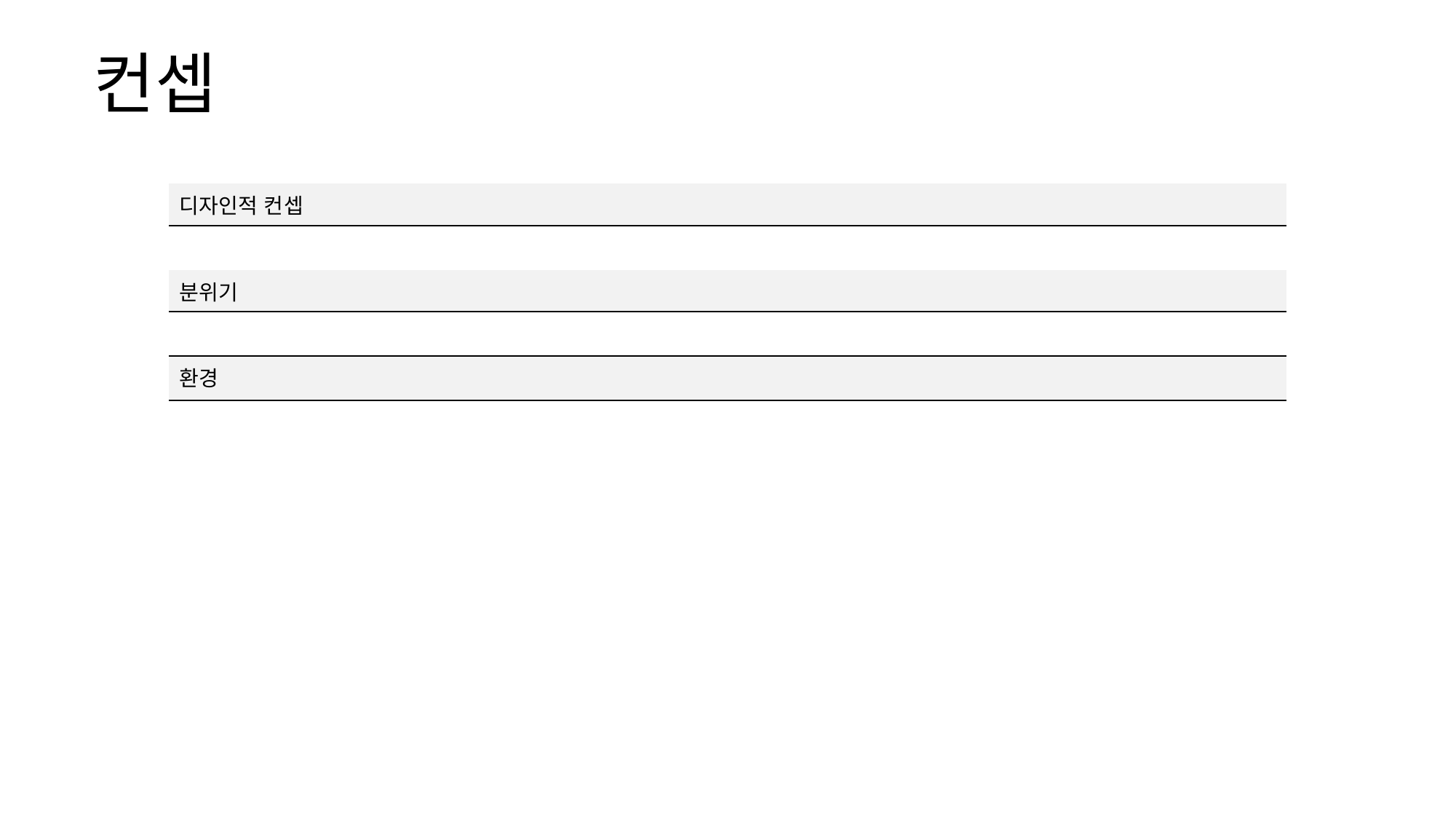

컨셉
| 디자인적 컨셉 |
| --- |
|  |
| 분위기 |
|  |
| 환경 |
|  |